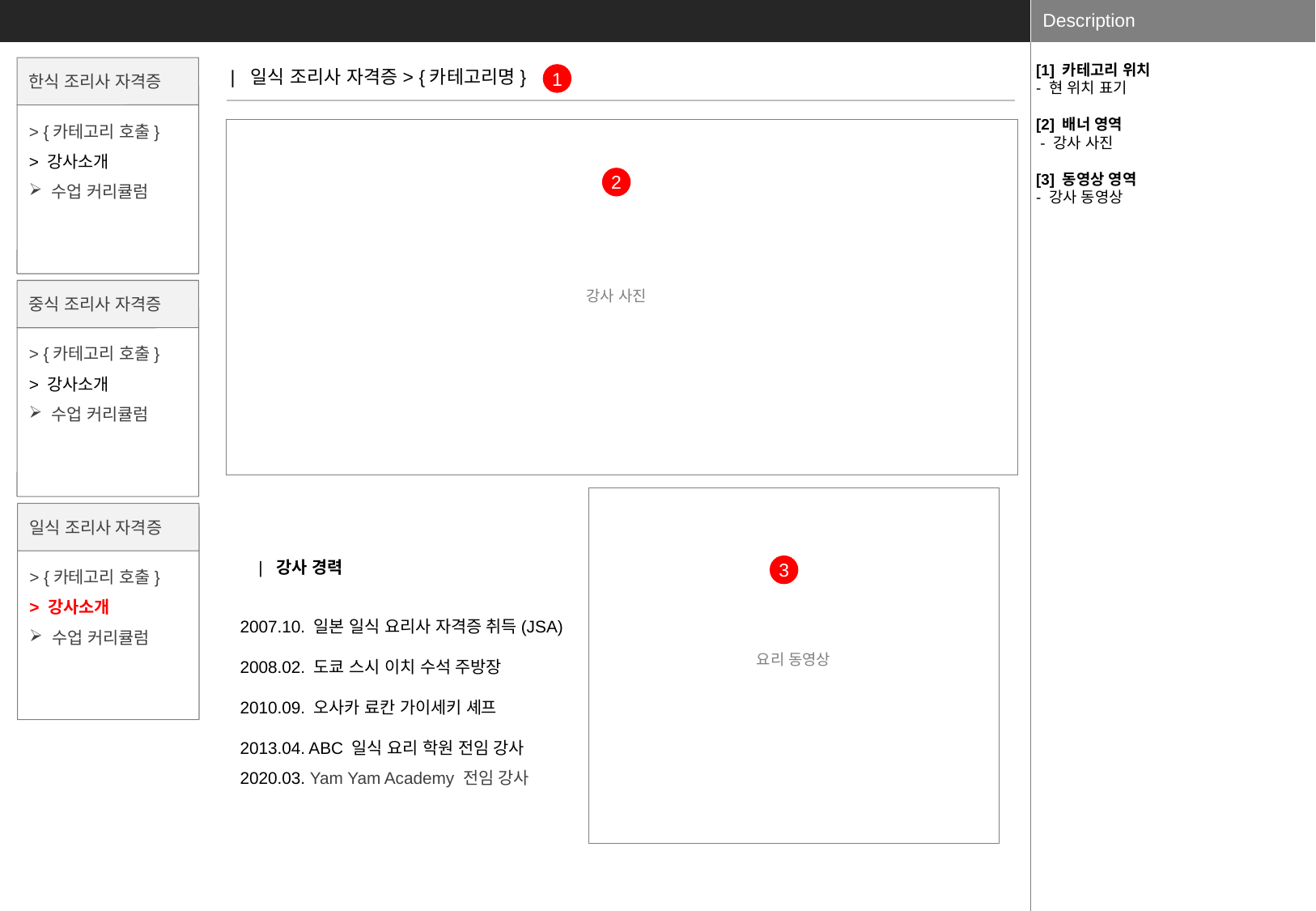

[1] 카테고리 위치
- 현 위치 표기

[2] 배너 영역
 - 강사 사진

[3] 동영상 영역
- 강사 동영상
한식 조리사 자격증
|  일식 조리사 자격증> {카테고리명}
1
> {카테고리 호출}
> 강사소개
수업 커리큘럼
|  |
| --- |
2
중식 조리사 자격증
강사 사진
> {카테고리 호출}
> 강사소개
수업 커리큘럼

|  |
| --- |
일식 조리사 자격증
|  강사 경력
> {카테고리 호출}
> 강사소개
수업 커리큘럼
3
2007.10. 일본 일식 요리사 자격증 취득(JSA)
2008.02. 도쿄 스시 이치 수석 주방장
2010.09. 오사카 료칸 가이세키 셰프
2013.04. ABC 일식 요리 학원 전임 강사
2020.03. Yam Yam Academy 전임 강사
요리 동영상